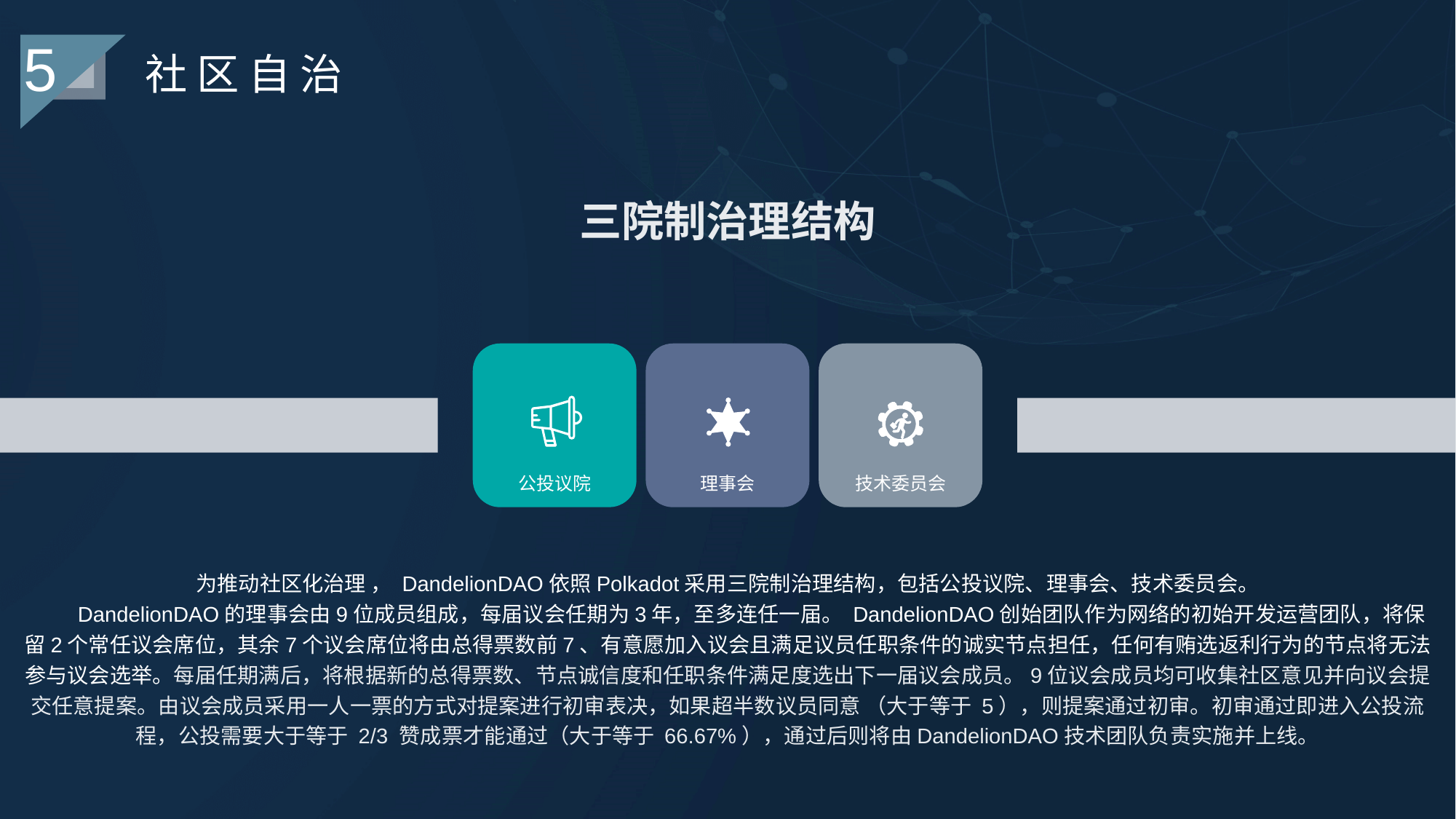

社区自治
5

三院制治理结构
公投议院
理事会
技术委员会

为推动社区化治理 ， DandelionDAO依照Polkadot采用三院制治理结构，包括公投议院、理事会、技术委员会。
        DandelionDAO的理事会由9位成员组成，每届议会任期为3年，至多连任一届。 DandelionDAO创始团队作为网络的初始开发运营团队，将保留2个常任议会席位，其余7个议会席位将由总得票数前7、有意愿加入议会且满足议员任职条件的诚实节点担任，任何有贿选返利行为的节点将无法参与议会选举。每届任期满后，将根据新的总得票数、节点诚信度和任职条件满足度选出下一届议会成员。9位议会成员均可收集社区意见并向议会提交任意提案。由议会成员采用一人一票的方式对提案进行初审表决，如果超半数议员同意 （大于等于 5），则提案通过初审。初审通过即进入公投流程，公投需要大于等于 2/3 赞成票才能通过（大于等于 66.67%），通过后则将由DandelionDAO技术团队负责实施并上线。